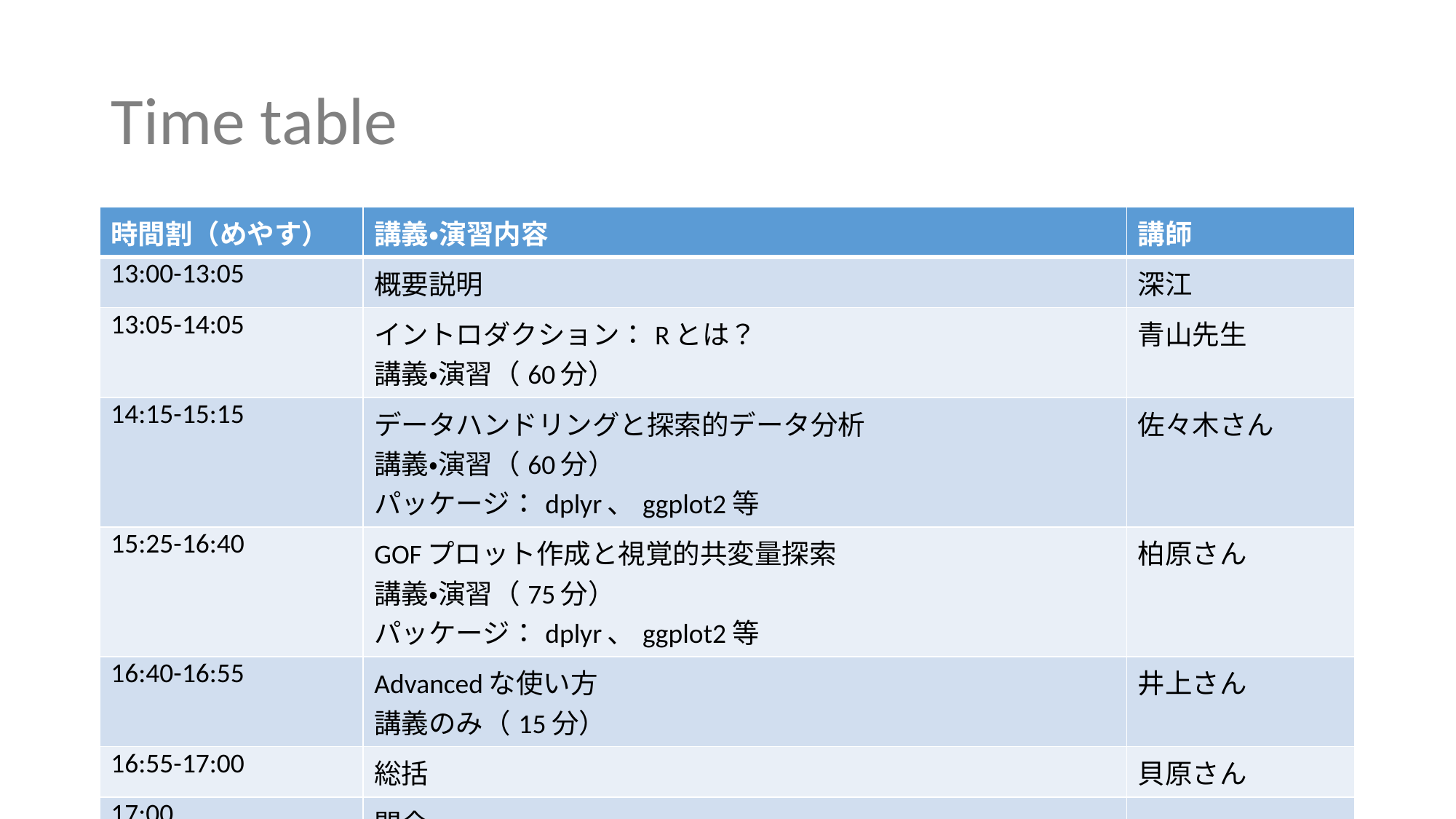

# Time table
| 時間割（めやす） | 講義・演習内容 | 講師 |
| --- | --- | --- |
| 13:00-13:05 | 概要説明 | 深江 |
| 13:05-14:05 | イントロダクション：Rとは？ 講義・演習（60分） | 青山先生 |
| 14:15-15:15 | データハンドリングと探索的データ分析 講義・演習（60分） パッケージ：dplyr、ggplot2等 | 佐々木さん |
| 15:25-16:40 | GOFプロット作成と視覚的共変量探索 講義・演習（75分） パッケージ：dplyr、ggplot2等 | 柏原さん |
| 16:40-16:55 | Advancedな使い方 講義のみ（15分） | 井上さん |
| 16:55-17:00 | 総括 | 貝原さん |
| 17:00 | 閉会 |  |

R for Pharmacometrics
3